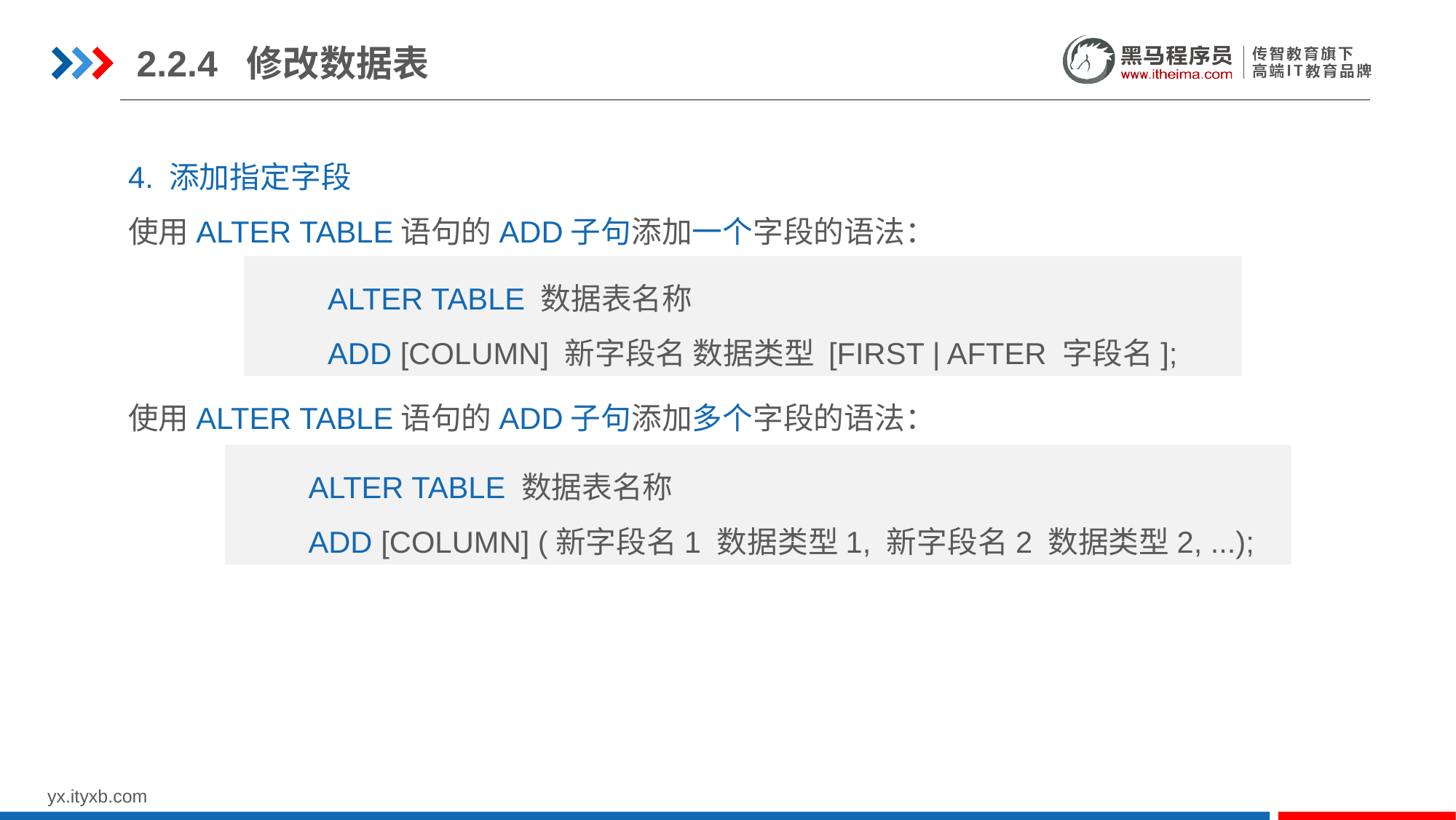

2.2.4  修改数据表
4. 添加指定字段
使用ALTER TABLE语句的ADD子句添加一个字段的语法：
ALTER TABLE 数据表名称
ADD [COLUMN] 新字段名 数据类型 [FIRST | AFTER 字段名];
使用ALTER TABLE语句的ADD子句添加多个字段的语法：
ALTER TABLE 数据表名称
ADD [COLUMN] (新字段名1 数据类型1, 新字段名2 数据类型2, ...);